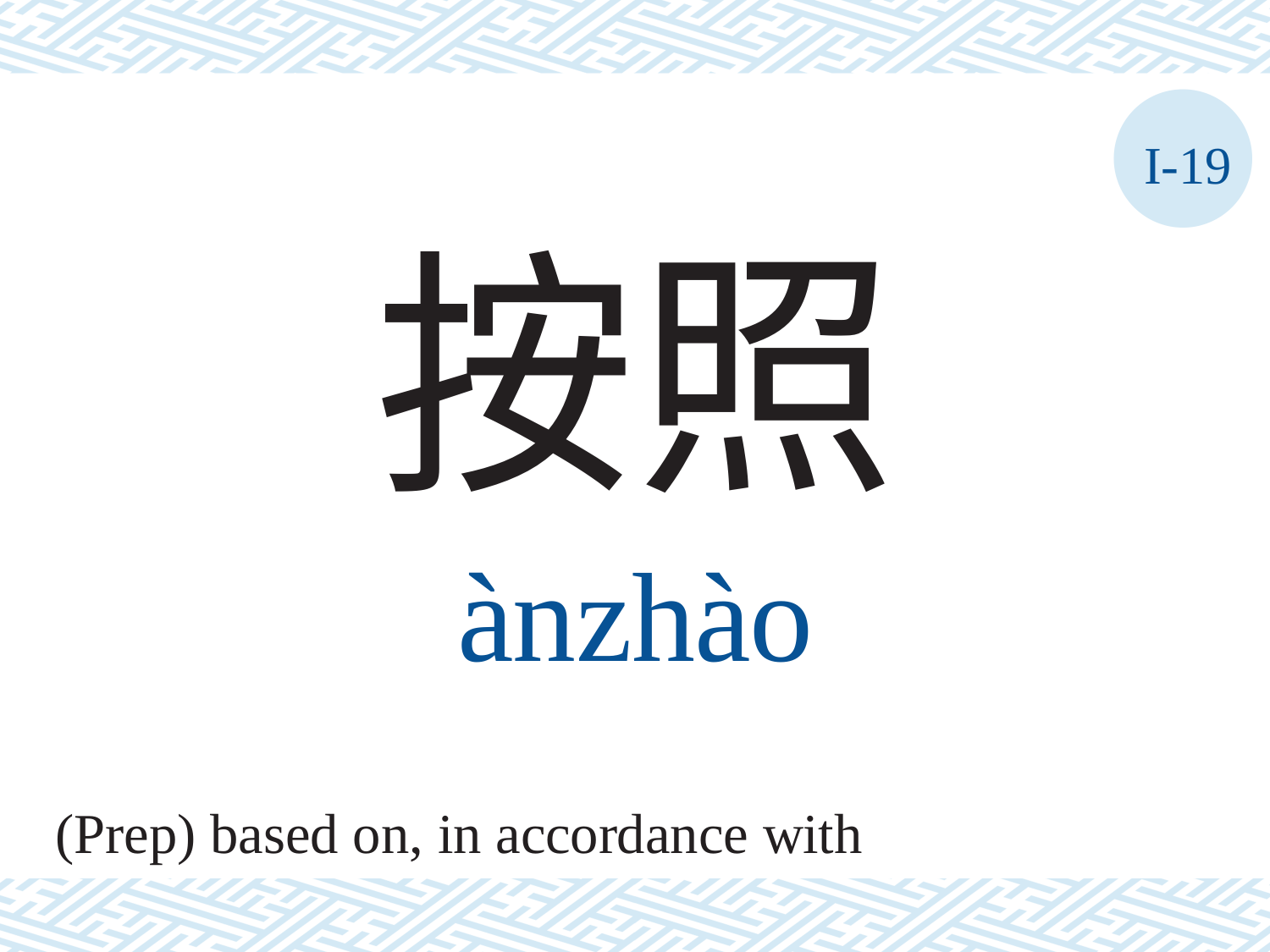

I-19
按照
ànzhào
(Prep) based on, in accordance with